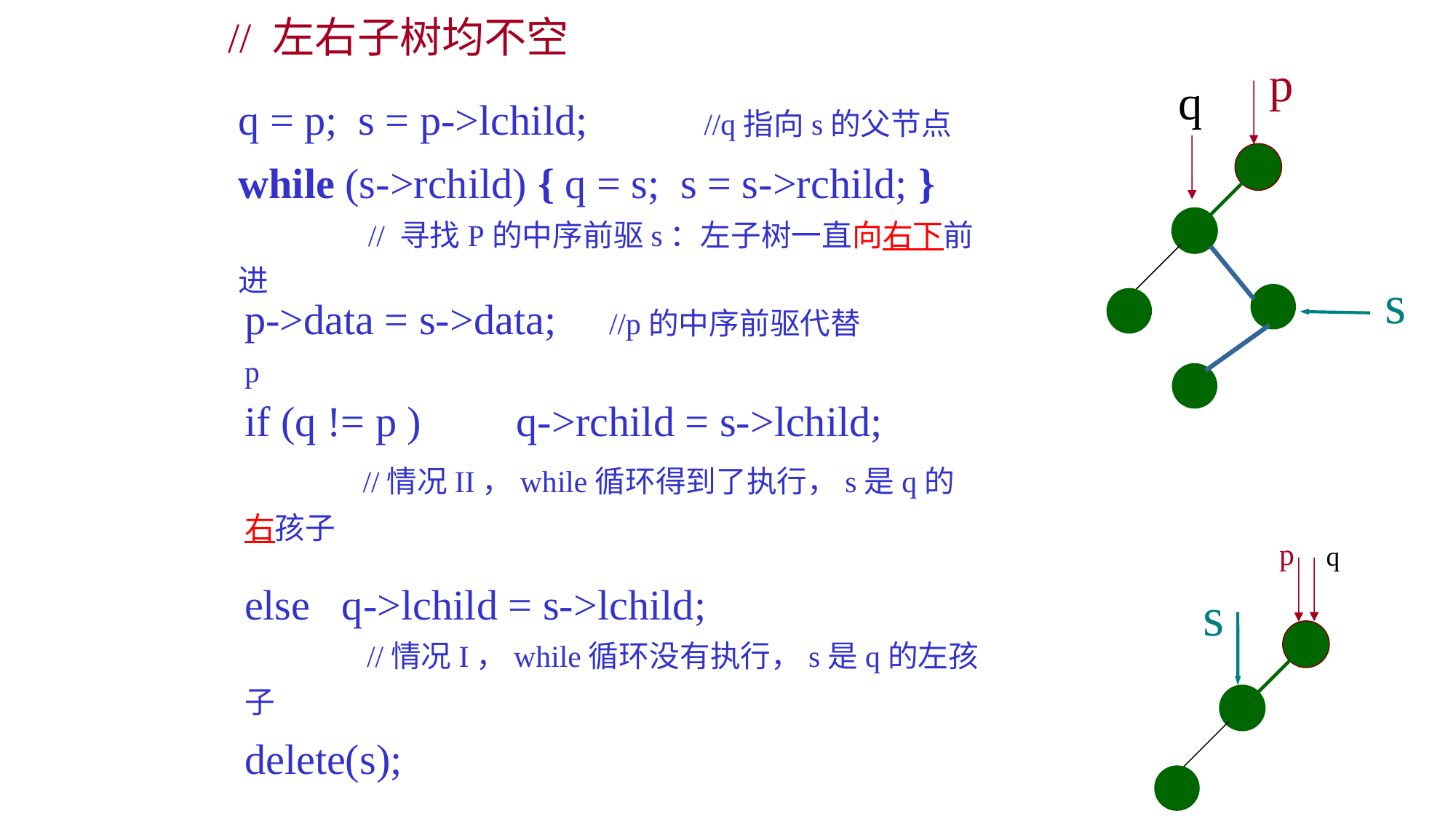

// 左右子树均不空
p

q
q = p;  s = p->lchild;           //q指向s的父节点
while (s->rchild) { q = s;  s = s->rchild; }
                 // 寻找P的中序前驱s：左子树一直向右下前进

s
p->data = s->data;     //p的中序前驱代替p

if (q != p )         q->rchild = s->lchild;
             //情况II，while循环得到了执行，s是q的右孩子
p

q

else   q->lchild = s->lchild;
                //情况I，while循环没有执行，s是q的左孩子
delete(s);
s